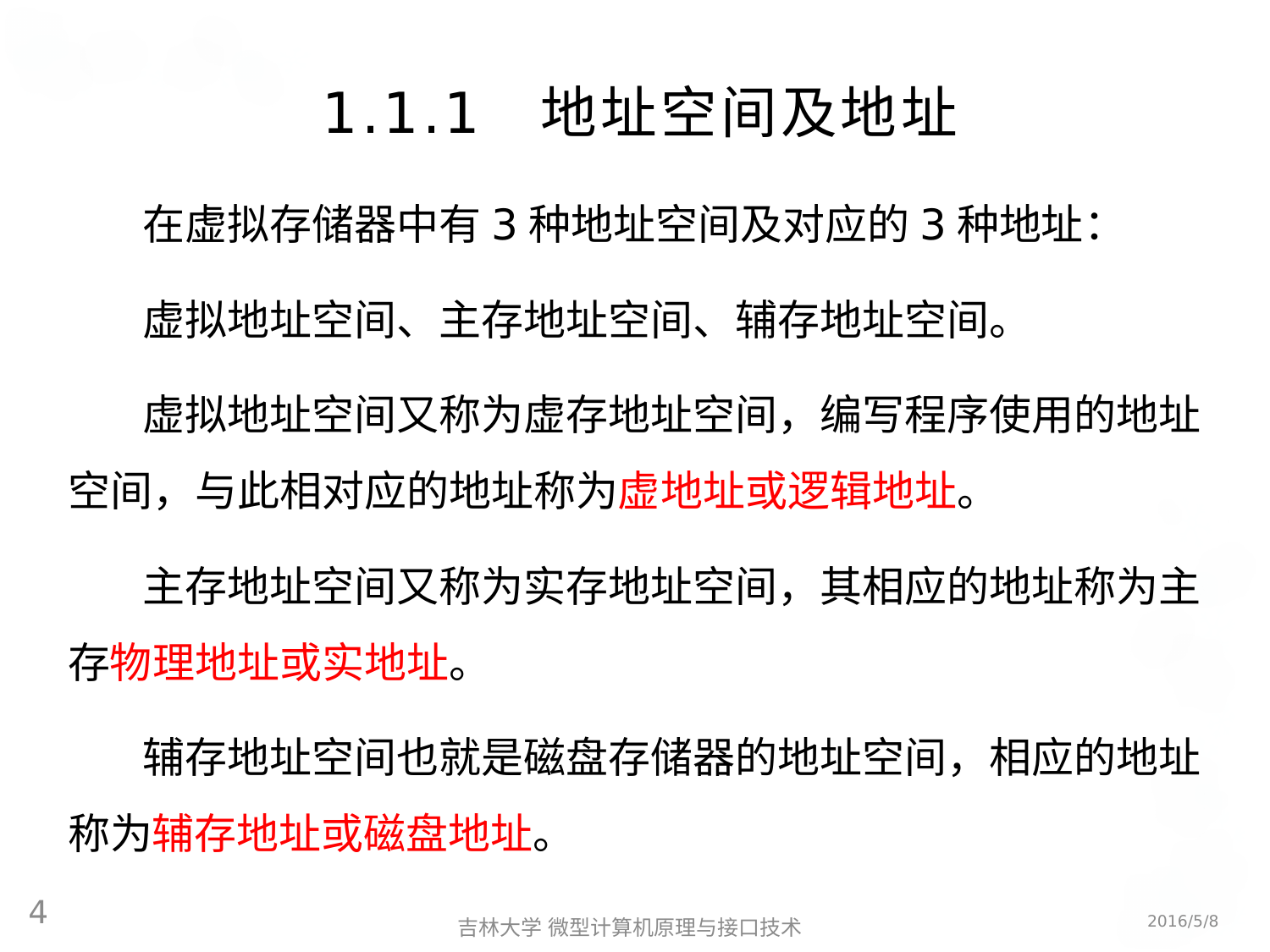

# 1.1.1  地址空间及地址
在虚拟存储器中有3种地址空间及对应的3种地址：
虚拟地址空间、主存地址空间、辅存地址空间。
虚拟地址空间又称为虚存地址空间，编写程序使用的地址空间，与此相对应的地址称为虚地址或逻辑地址。
主存地址空间又称为实存地址空间，其相应的地址称为主存物理地址或实地址。
辅存地址空间也就是磁盘存储器的地址空间，相应的地址称为辅存地址或磁盘地址。
4
2016/5/8
吉林大学 微型计算机原理与接口技术